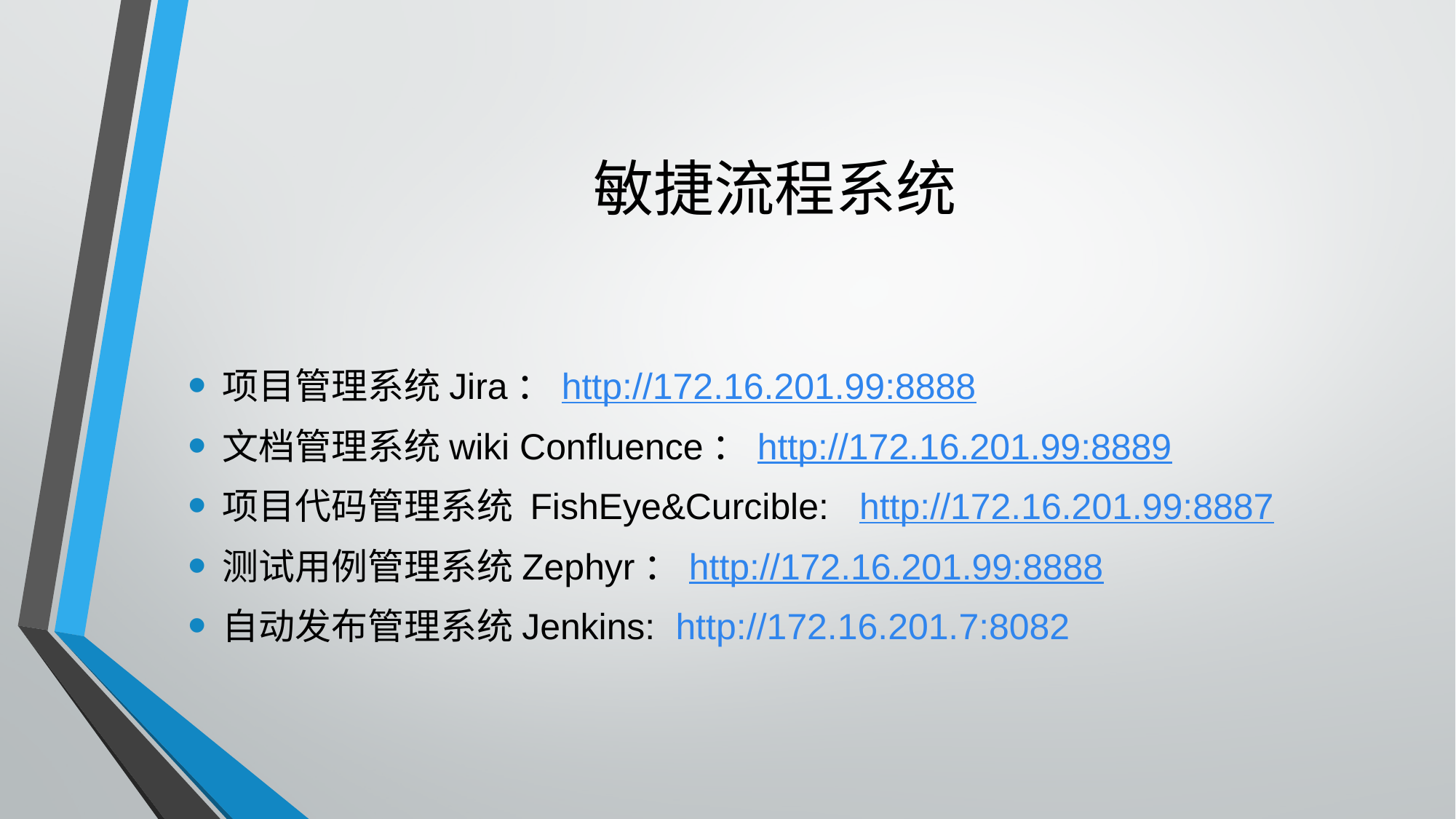

# 敏捷流程系统
项目管理系统Jira：http://172.16.201.99:8888
文档管理系统wiki Confluence：http://172.16.201.99:8889
项目代码管理系统 FishEye&Curcible:   http://172.16.201.99:8887
测试用例管理系统Zephyr：http://172.16.201.99:8888
自动发布管理系统Jenkins:  http://172.16.201.7:8082